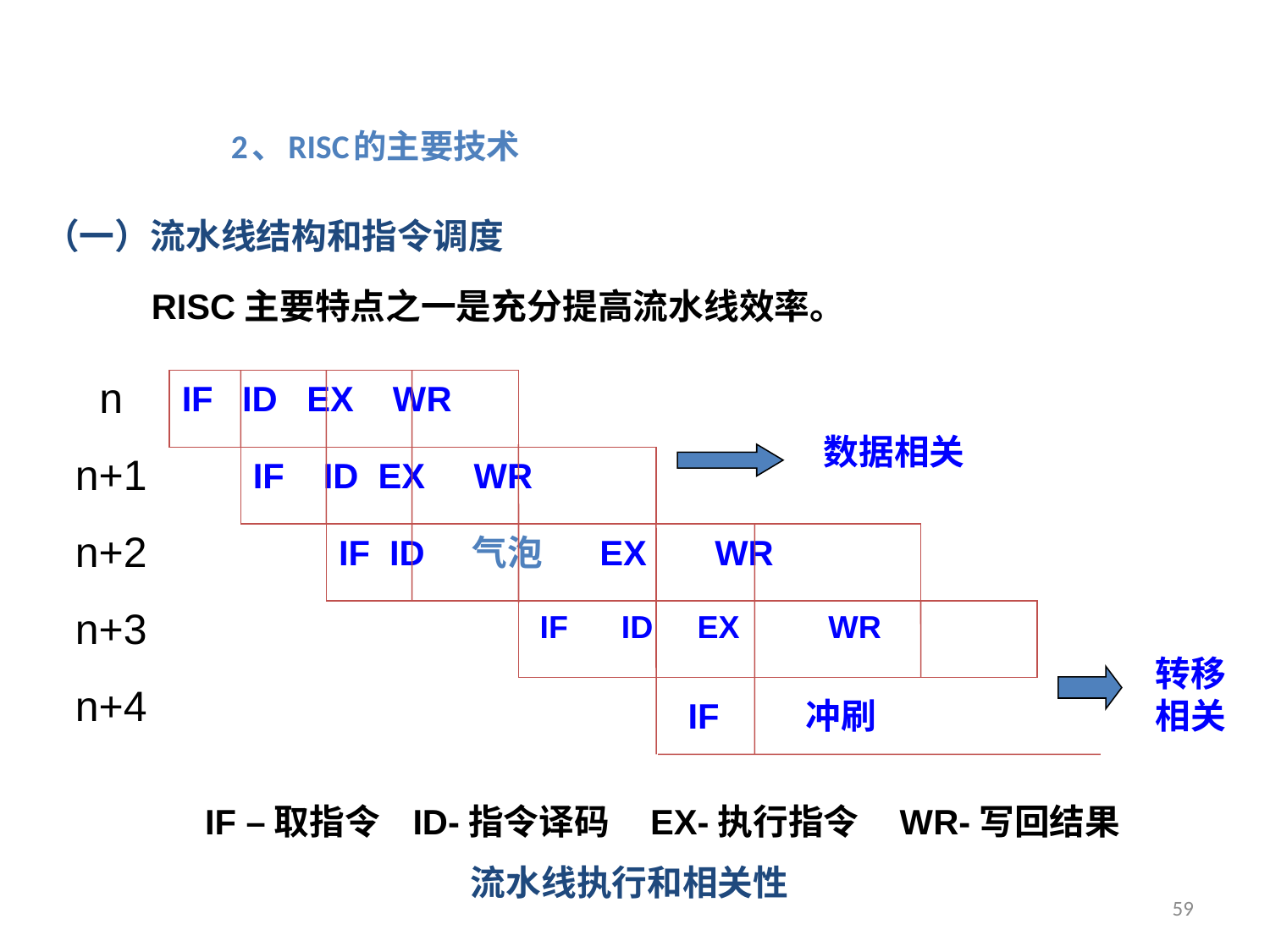

2、RISC的主要技术
（一）流水线结构和指令调度
           RISC主要特点之一是充分提高流水线效率。
n
n+1
n+2
n+3
n+4
IF   ID   EX    WR

IF    ID  EX     WR
IF  ID    气泡      EX       WR

 IF      ID     EX          WR

IF
冲刷

IF –取指令   ID-指令译码    EX-执行指令    WR-写回结果
数据相关

转移相关

流水线执行和相关性
59